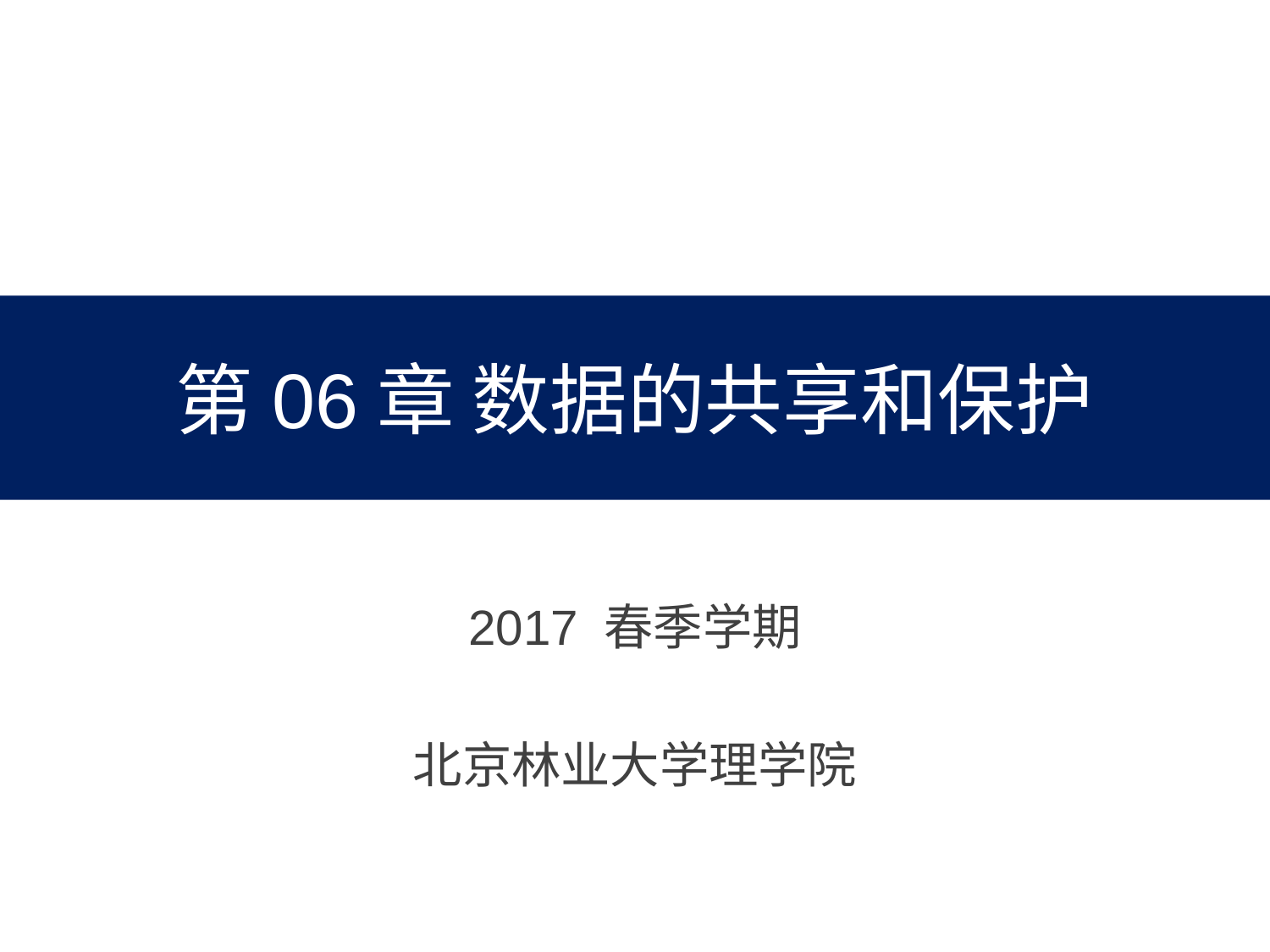

# 第06章 数据的共享和保护
2017 春季学期

北京林业大学理学院
1